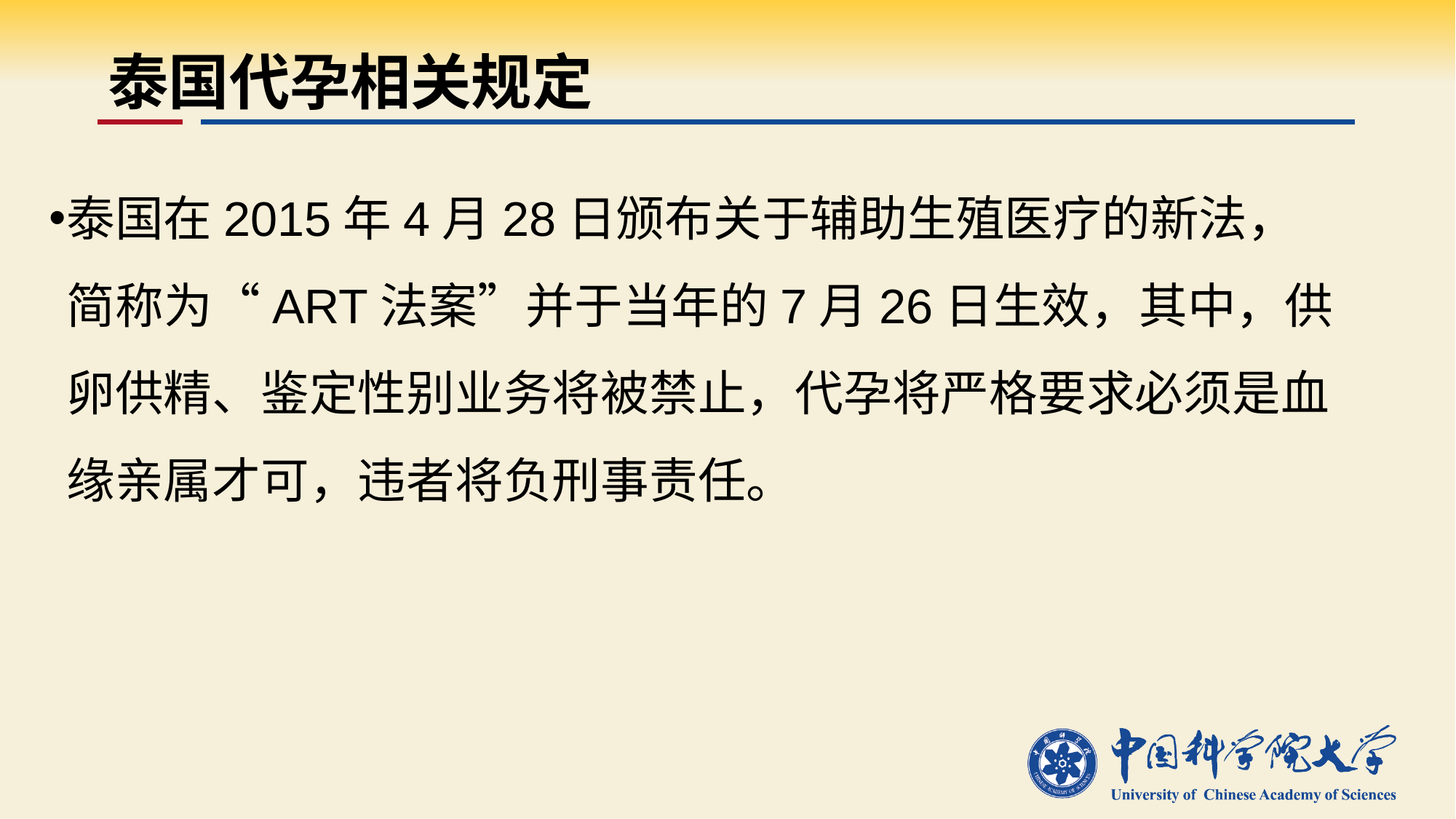

# 泰国代孕相关规定
泰国在2015年4月28日颁布关于辅助生殖医疗的新法，简称为“ART法案”并于当年的7月26日生效，其中，供卵供精、鉴定性别业务将被禁止，代孕将严格要求必须是血缘亲属才可，违者将负刑事责任。